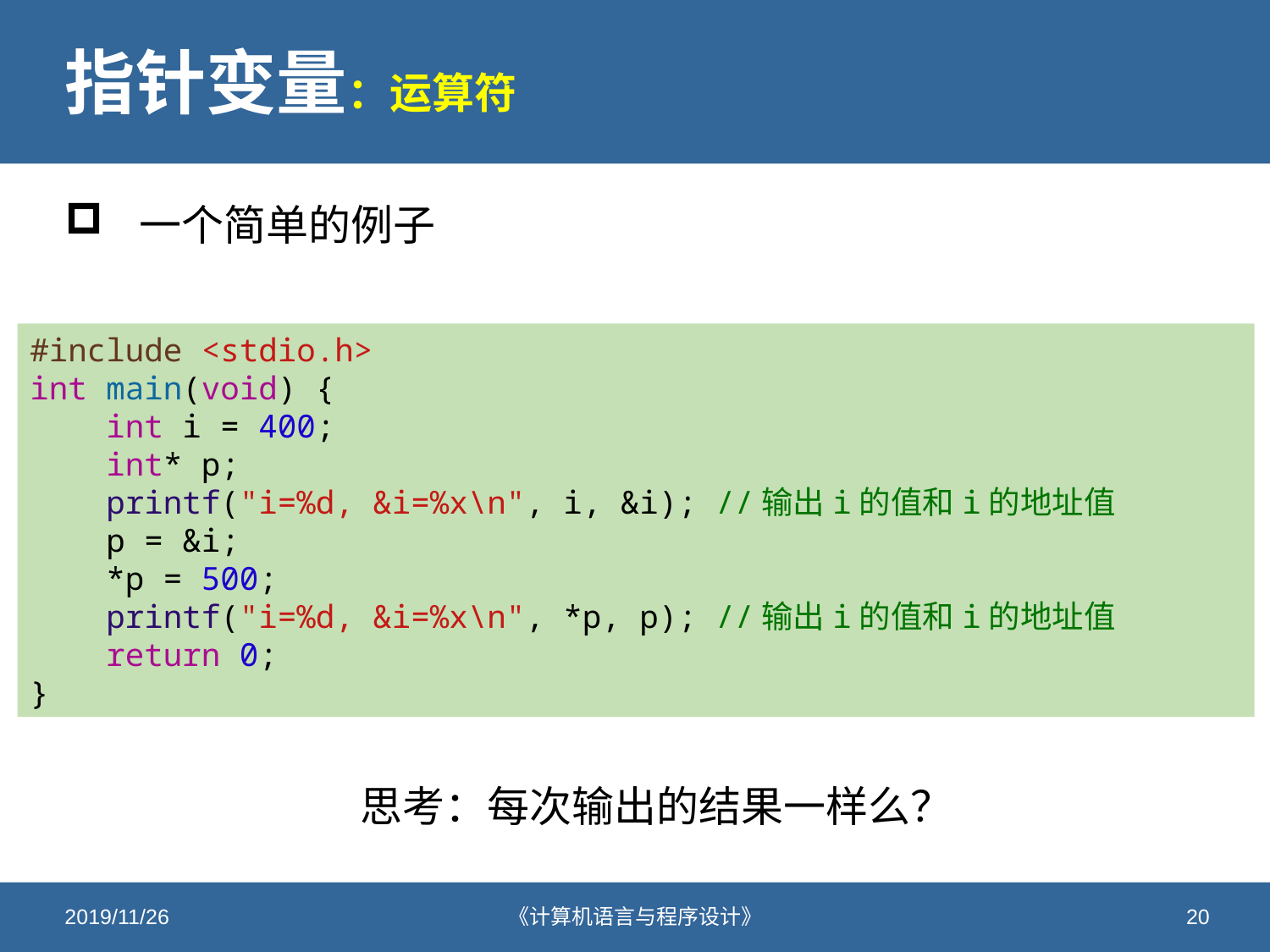

# 指针变量：运算符
一个简单的例子
#include <stdio.h>
int main(void) {
    int i = 400;
    int* p;
    printf("i=%d, &i=%x\n", i, &i); //输出i的值和i的地址值
    p = &i;
    *p = 500;
    printf("i=%d, &i=%x\n", *p, p); //输出i的值和i的地址值
    return 0;
}
思考：每次输出的结果一样么？
2019/11/26
《计算机语言与程序设计》
20